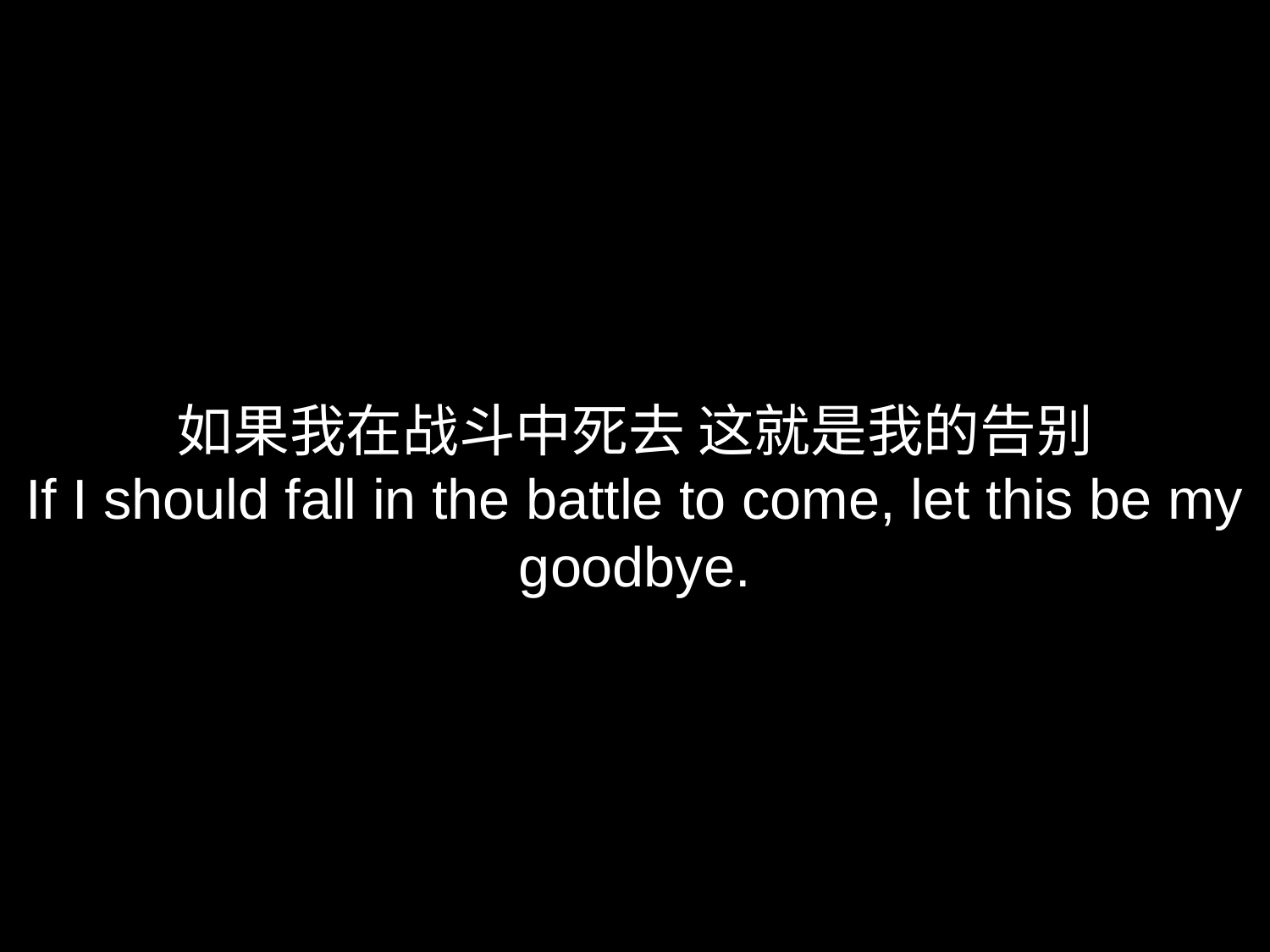

如果我在战斗中死去 这就是我的告别
If I should fall in the battle to come, let this be my goodbye.